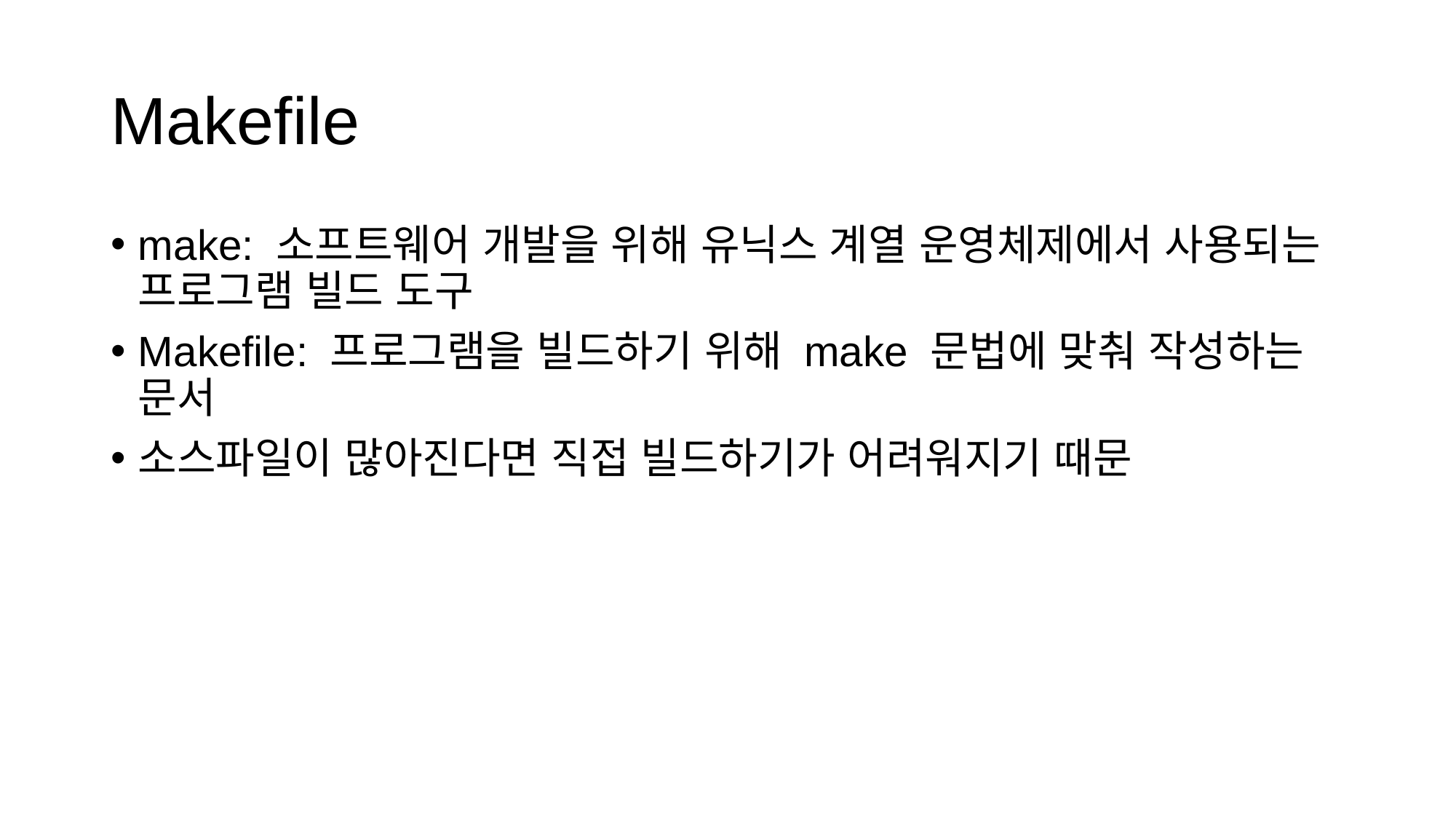

# Makefile
make: 소프트웨어 개발을 위해 유닉스 계열 운영체제에서 사용되는 프로그램 빌드 도구
Makefile: 프로그램을 빌드하기 위해 make 문법에 맞춰 작성하는 문서
소스파일이 많아진다면 직접 빌드하기가 어려워지기 때문